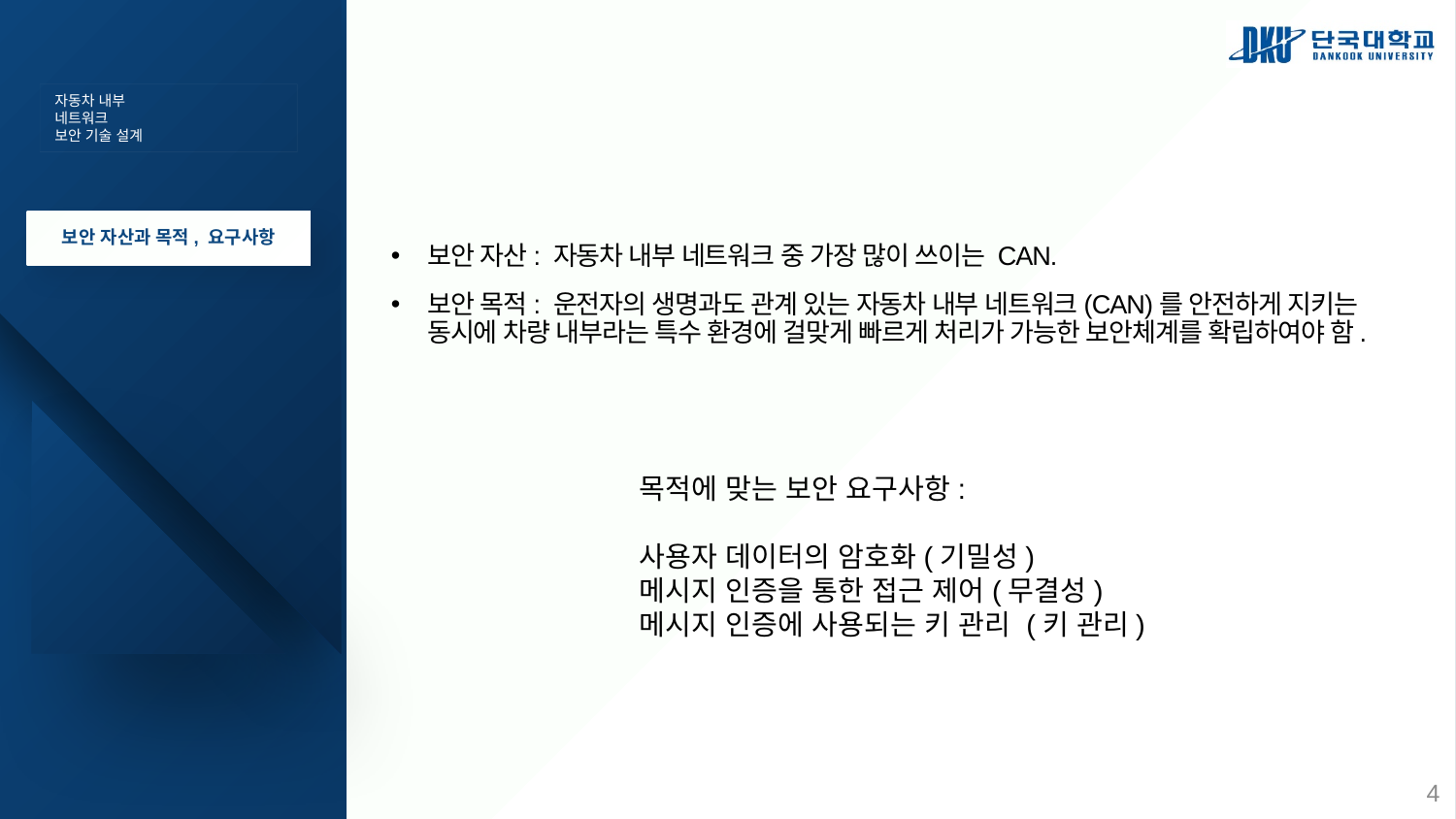

# 자동차 내부 네트워크 보안 기술 설계
보안 자산과 목적, 요구사항
보안 자산: 자동차 내부 네트워크 중 가장 많이 쓰이는 CAN.
보안 목적: 운전자의 생명과도 관계 있는 자동차 내부 네트워크(CAN)를 안전하게 지키는 동시에 차량 내부라는 특수 환경에 걸맞게 빠르게 처리가 가능한 보안체계를 확립하여야 함.

목적에 맞는 보안 요구사항:

사용자 데이터의 암호화(기밀성)
메시지 인증을 통한 접근 제어(무결성)
메시지 인증에 사용되는 키 관리 (키 관리)

4